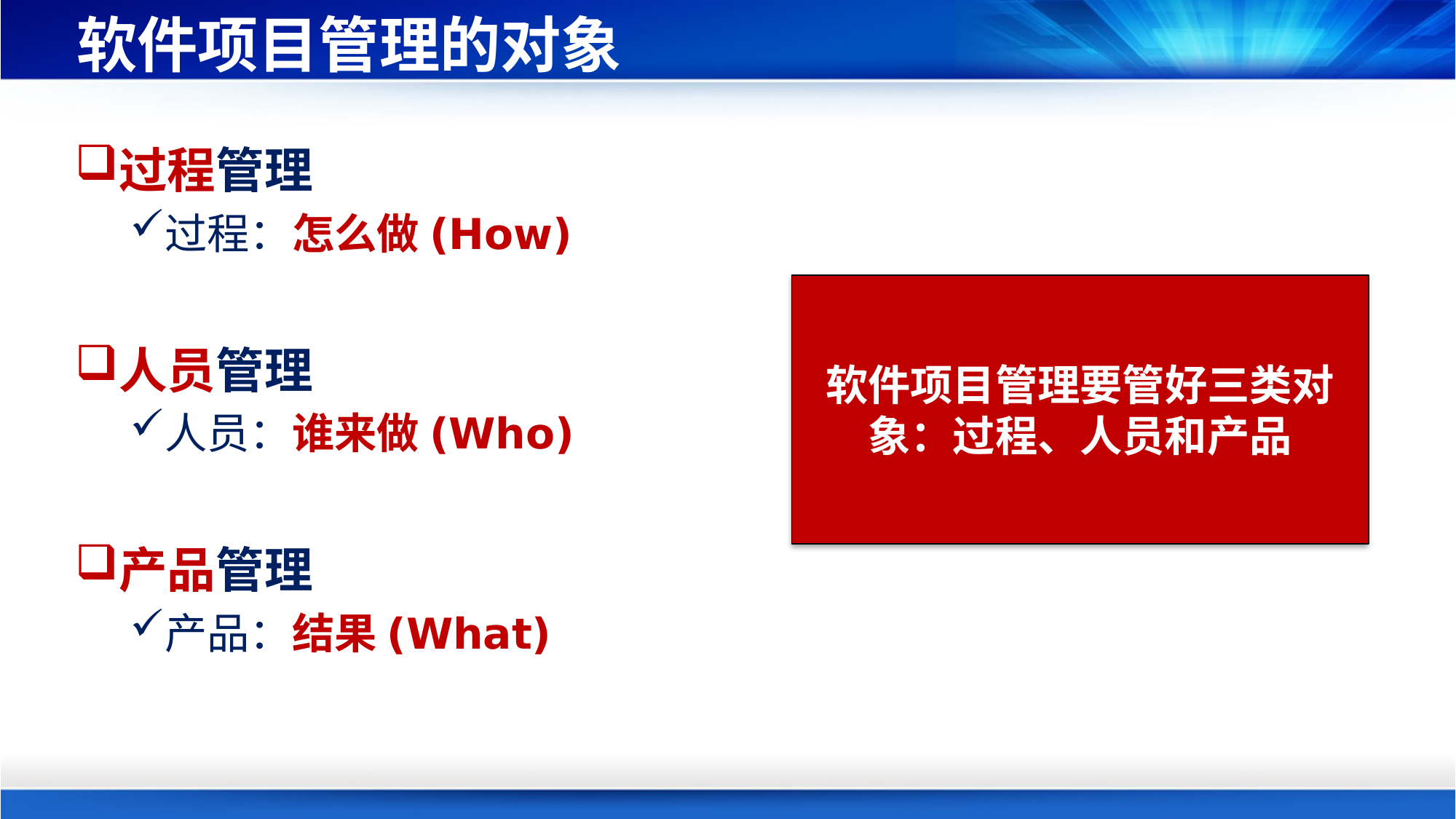

# 软件项目管理的对象
过程管理
过程：怎么做(How)

人员管理
人员：谁来做(Who)

产品管理
产品：结果(What)

软件项目管理要管好三类对象：过程、人员和产品